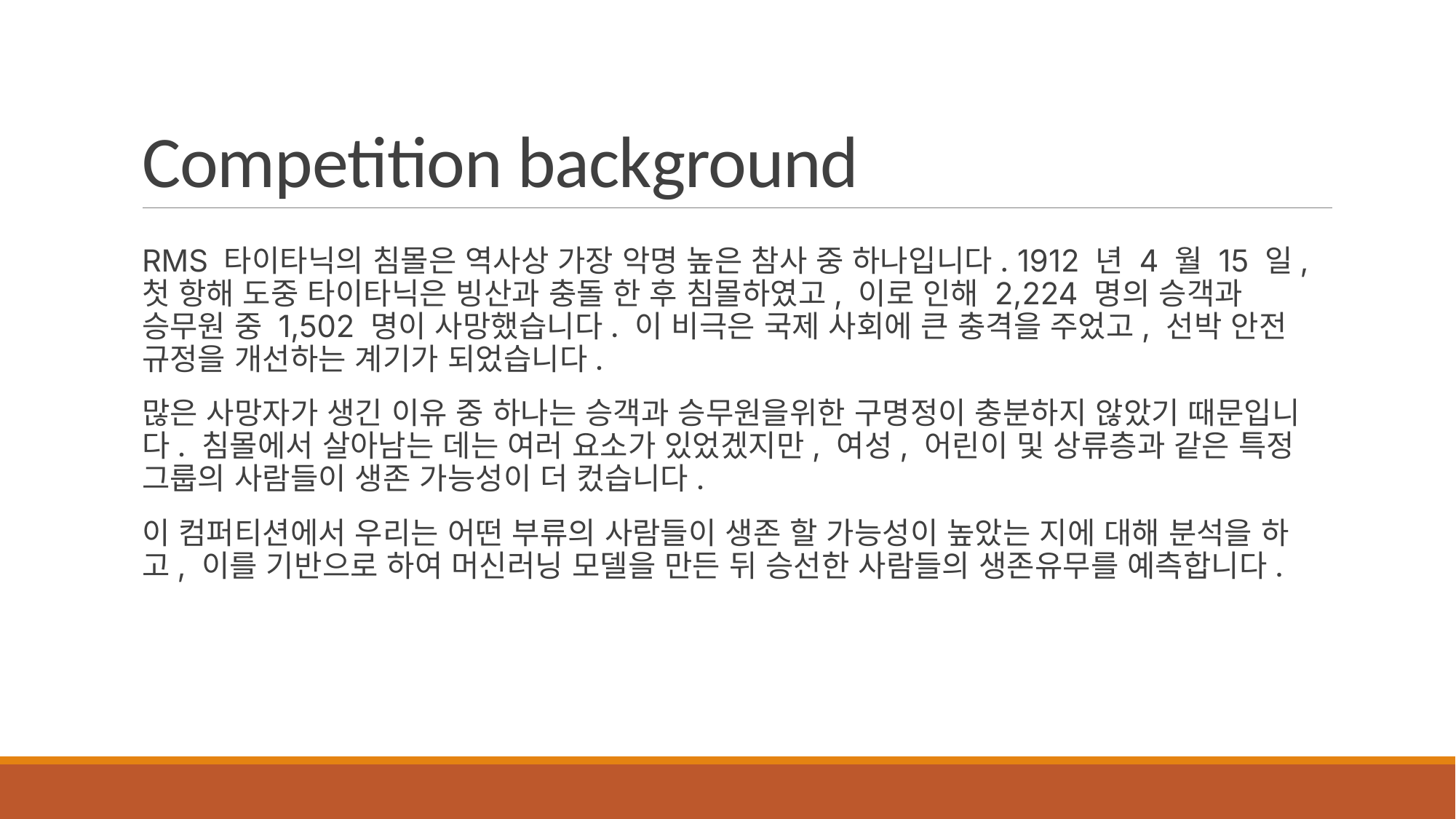

# Competition background
RMS 타이타닉의 침몰은 역사상 가장 악명 높은 참사 중 하나입니다. 1912 년 4 월 15 일, 첫 항해 도중 타이타닉은 빙산과 충돌 한 후 침몰하였고, 이로 인해 2,224 명의 승객과 승무원 중 1,502 명이 사망했습니다. 이 비극은 국제 사회에 큰 충격을 주었고, 선박 안전 규정을 개선하는 계기가 되었습니다.
많은 사망자가 생긴 이유 중 하나는 승객과 승무원을위한 구명정이 충분하지 않았기 때문입니다. 침몰에서 살아남는 데는 여러 요소가 있었겠지만, 여성, 어린이 및 상류층과 같은 특정 그룹의 사람들이 생존 가능성이 더 컸습니다.
이 컴퍼티션에서 우리는 어떤 부류의 사람들이 생존 할 가능성이 높았는 지에 대해 분석을 하고, 이를 기반으로 하여 머신러닝 모델을 만든 뒤 승선한 사람들의 생존유무를 예측합니다.